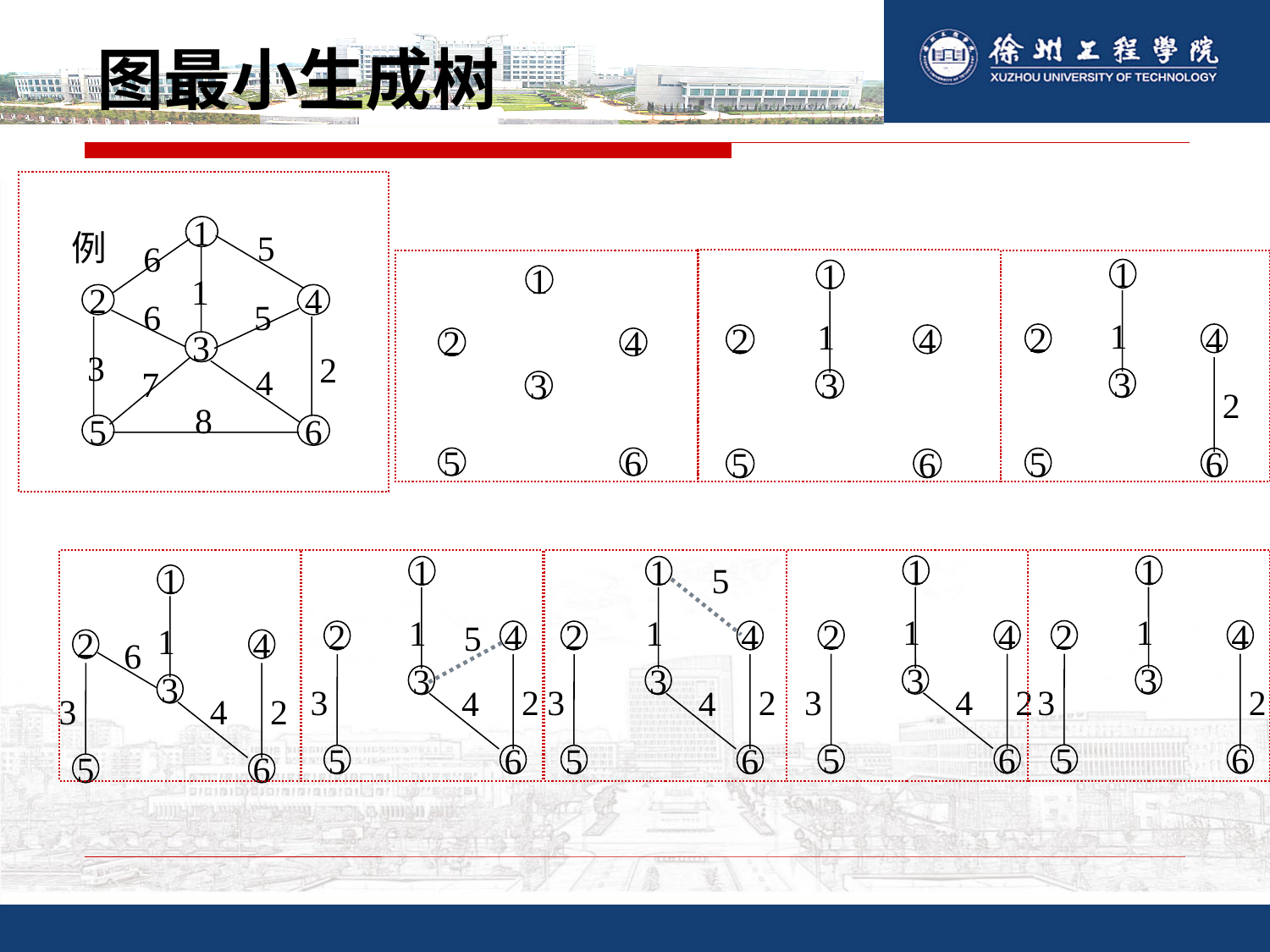

# 图最小生成树

1
例
5
6

1
2
4
5
6

3
3
2
4
7

8
5
6

1
2
4
3
5
6

1

2
1
2
4
3
5
6

1
1
2
4
3
5
6

5
1
2
4
3
5
6

1

2

3
4

1
2
4
3
5
6

1

2

3
4

1
2
4
3
5
6

1

2

3
1
2
4
3
5
6

1

2

3
4

1
2
4
3
5
6

1

2

3
4

6

5